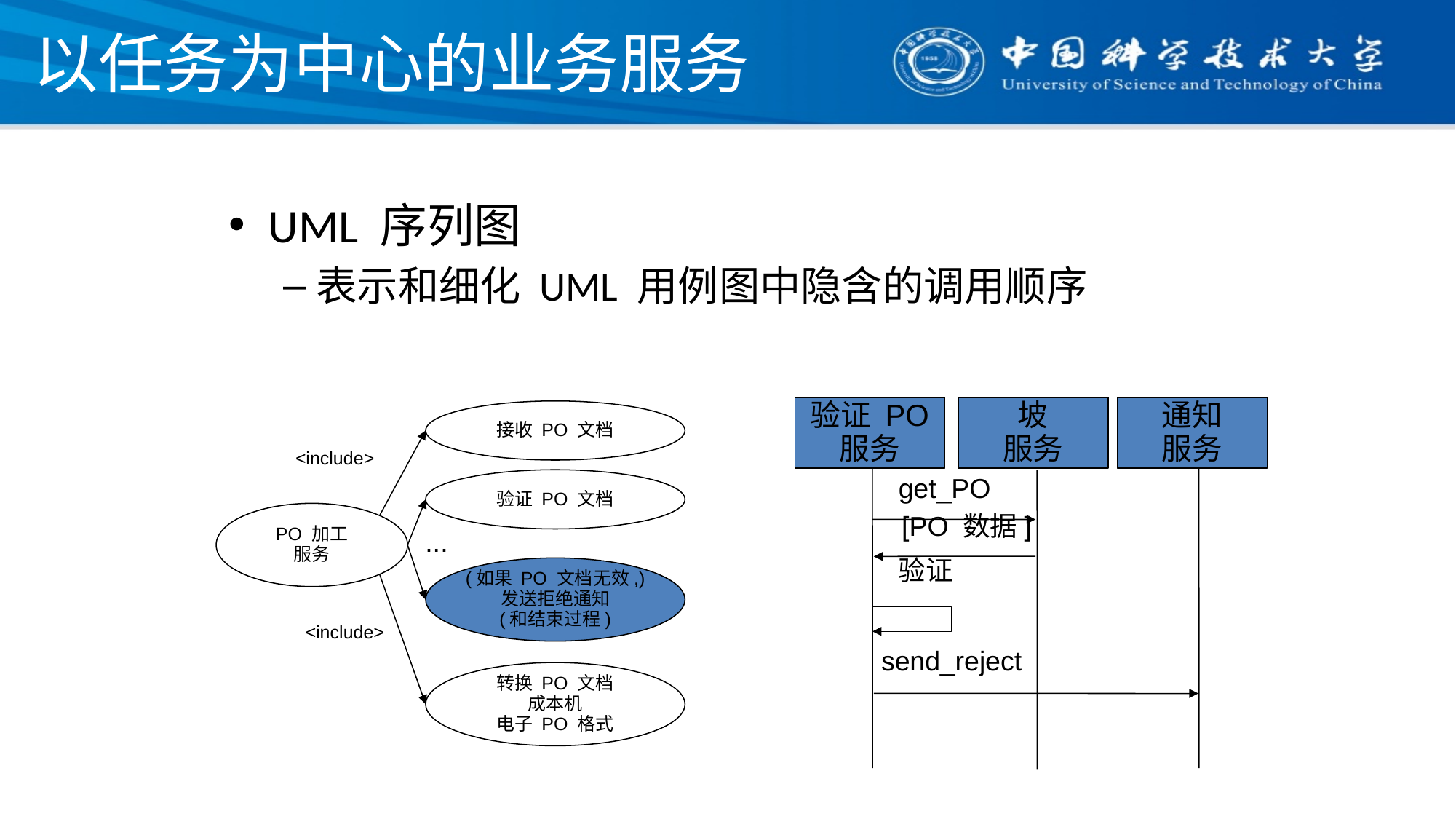

# 以任务为中心的业务服务
UML 序列图
表示和细化 UML 用例图中隐含的调用顺序
验证 PO
服务
坡
服务
通知
服务
接收 PO 文档
<include>
验证 PO 文档
PO 加工
服务
...
(如果 PO 文档无效,)
发送拒绝通知
(和结束过程)
<include>
转换 PO 文档
成本机
电子 PO 格式

get_PO
[PO 数据]

验证

send_reject